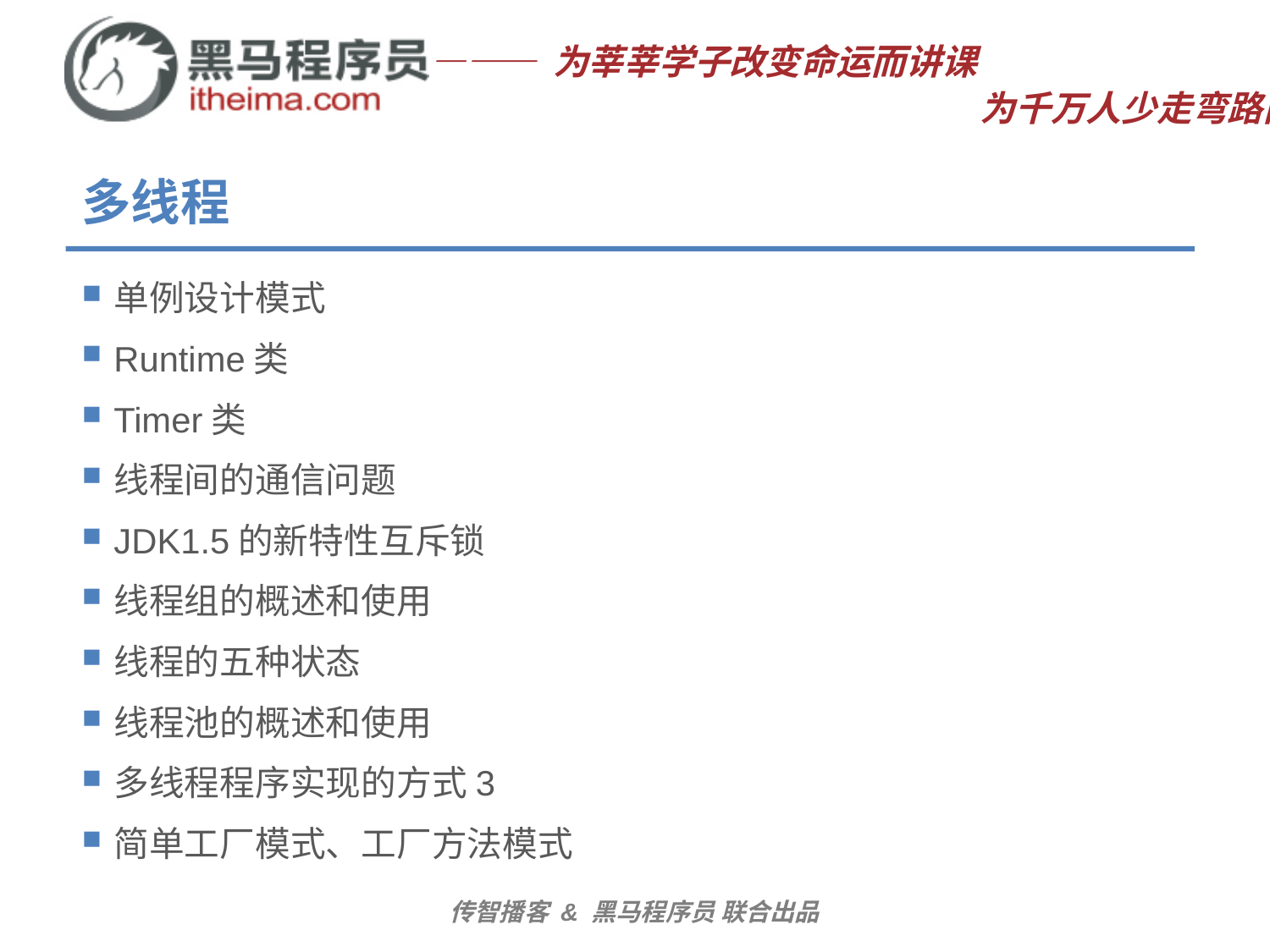

# 多线程
单例设计模式
Runtime类
Timer类
线程间的通信问题
JDK1.5的新特性互斥锁
线程组的概述和使用
线程的五种状态
线程池的概述和使用
多线程程序实现的方式3
简单工厂模式、工厂方法模式